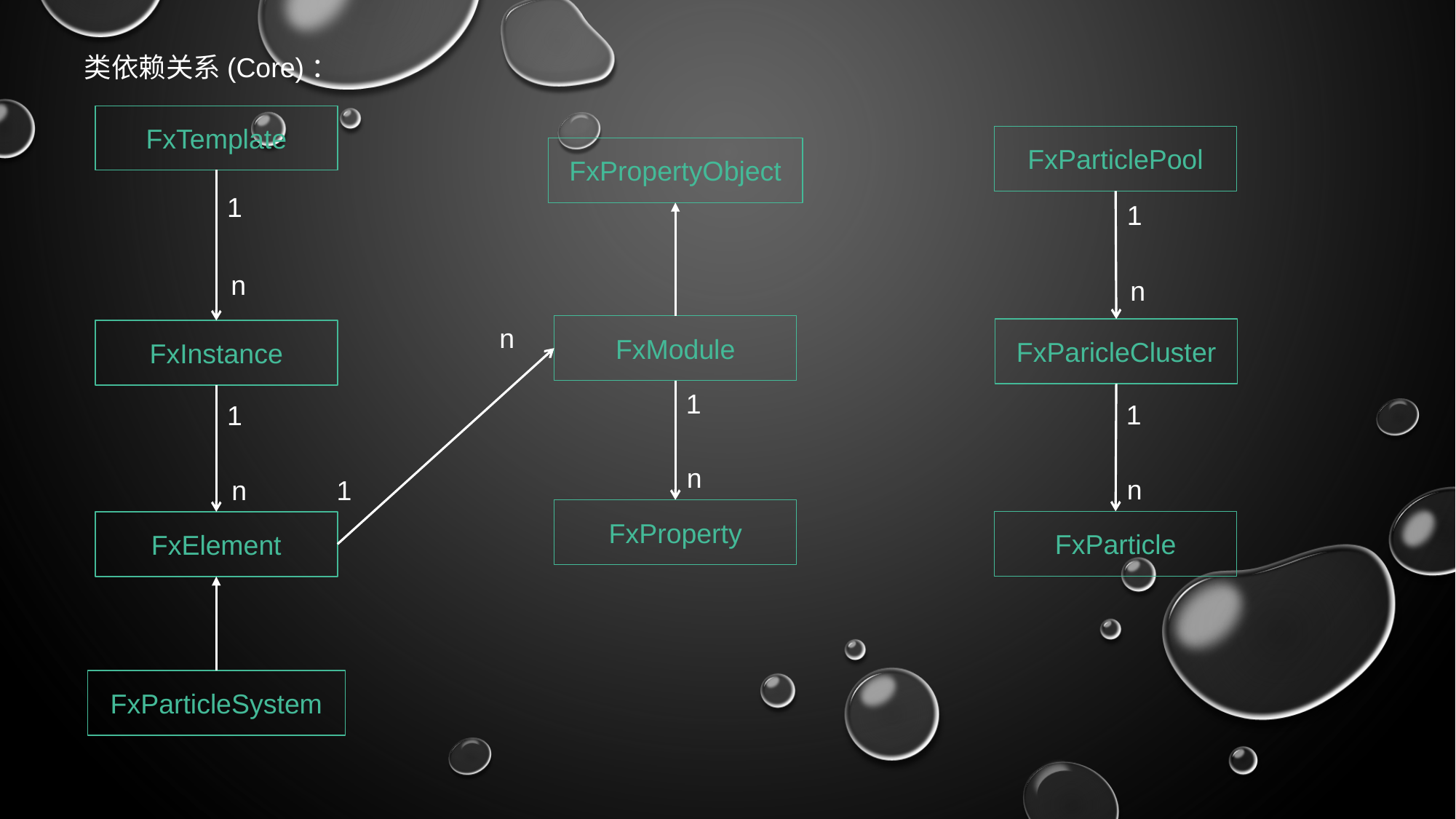

类依赖关系(Core)：
FxTemplate
FxParticlePool
FxPropertyObject
1
1
n
n
n
FxModule
FxParicleCluster
FxInstance
1
1
1
n
n
1
n
FxProperty
FxParticle
FxElement
FxParticleSystem